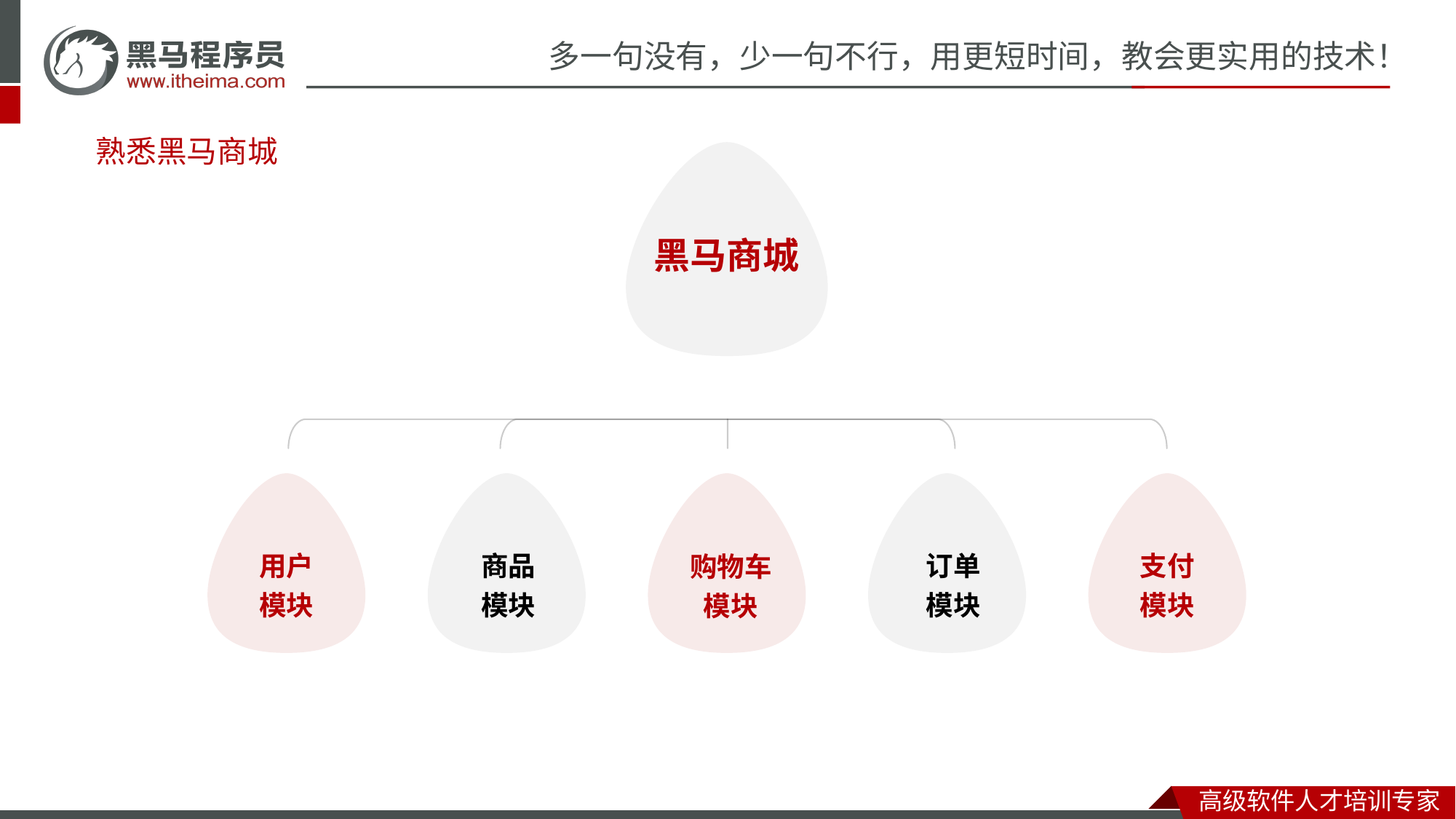

# 熟悉黑马商城

黑马商城

用户
模块
商品
模块
订单
模块
支付
模块
购物车
模块